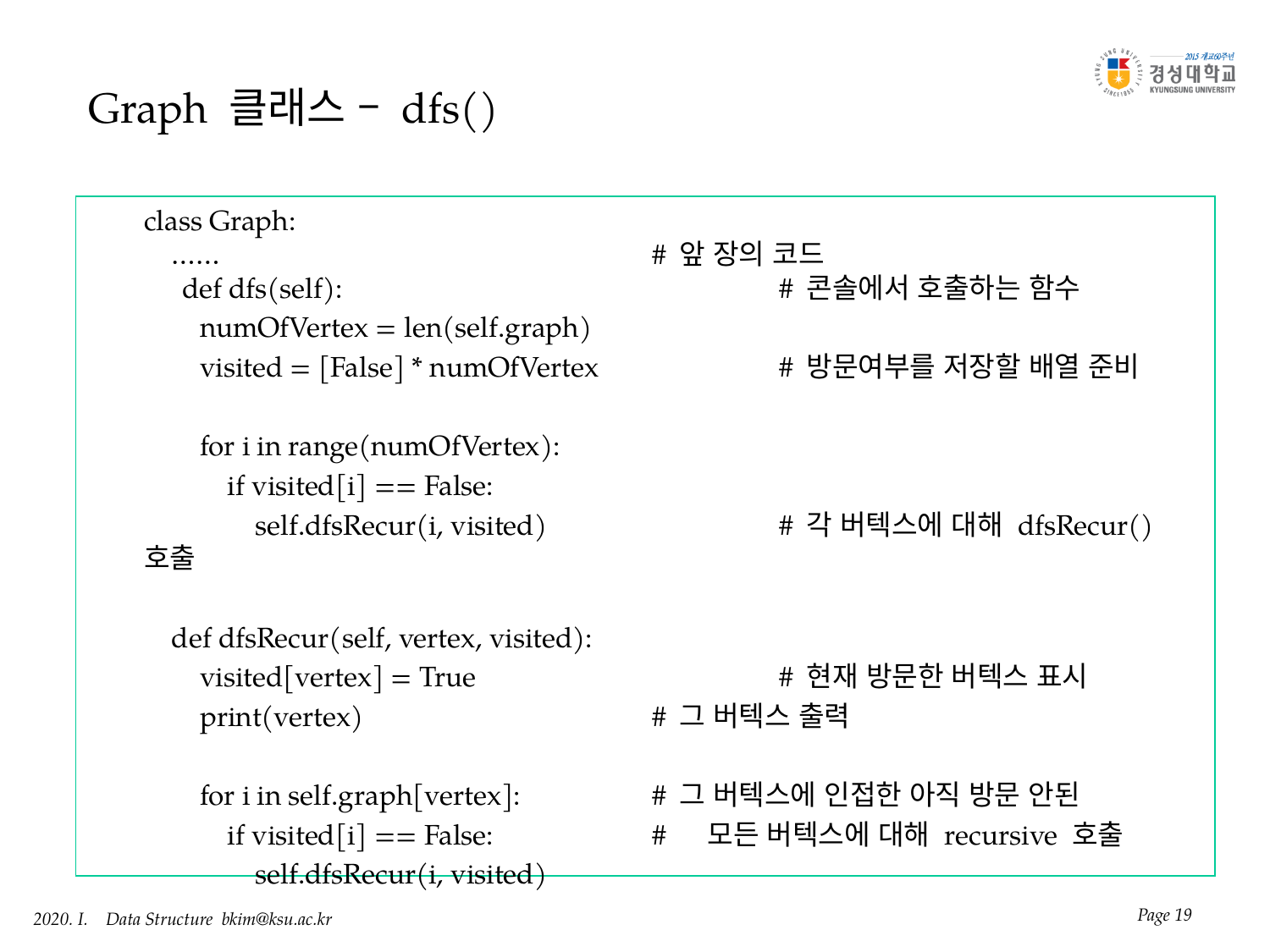

# Graph 클래스 – dfs()
class Graph:
    …… 				# 앞 장의 코드
    def dfs(self):				# 콘솔에서 호출하는 함수
        numOfVertex = len(self.graph)
        visited = [False] * numOfVertex		# 방문여부를 저장할 배열 준비

        for i in range(numOfVertex):
            if visited[i] == False:
                self.dfsRecur(i, visited)		# 각 버텍스에 대해 dfsRecur() 호출

    def dfsRecur(self, vertex, visited):
        visited[vertex] = True			# 현재 방문한 버텍스 표시
        print(vertex)			# 그 버텍스 출력

        for i in self.graph[vertex]:		# 그 버텍스에 인접한 아직 방문 안된
            if visited[i] == False:		#     모든 버텍스에 대해 recursive 호출
                self.dfsRecur(i, visited)
Page 19